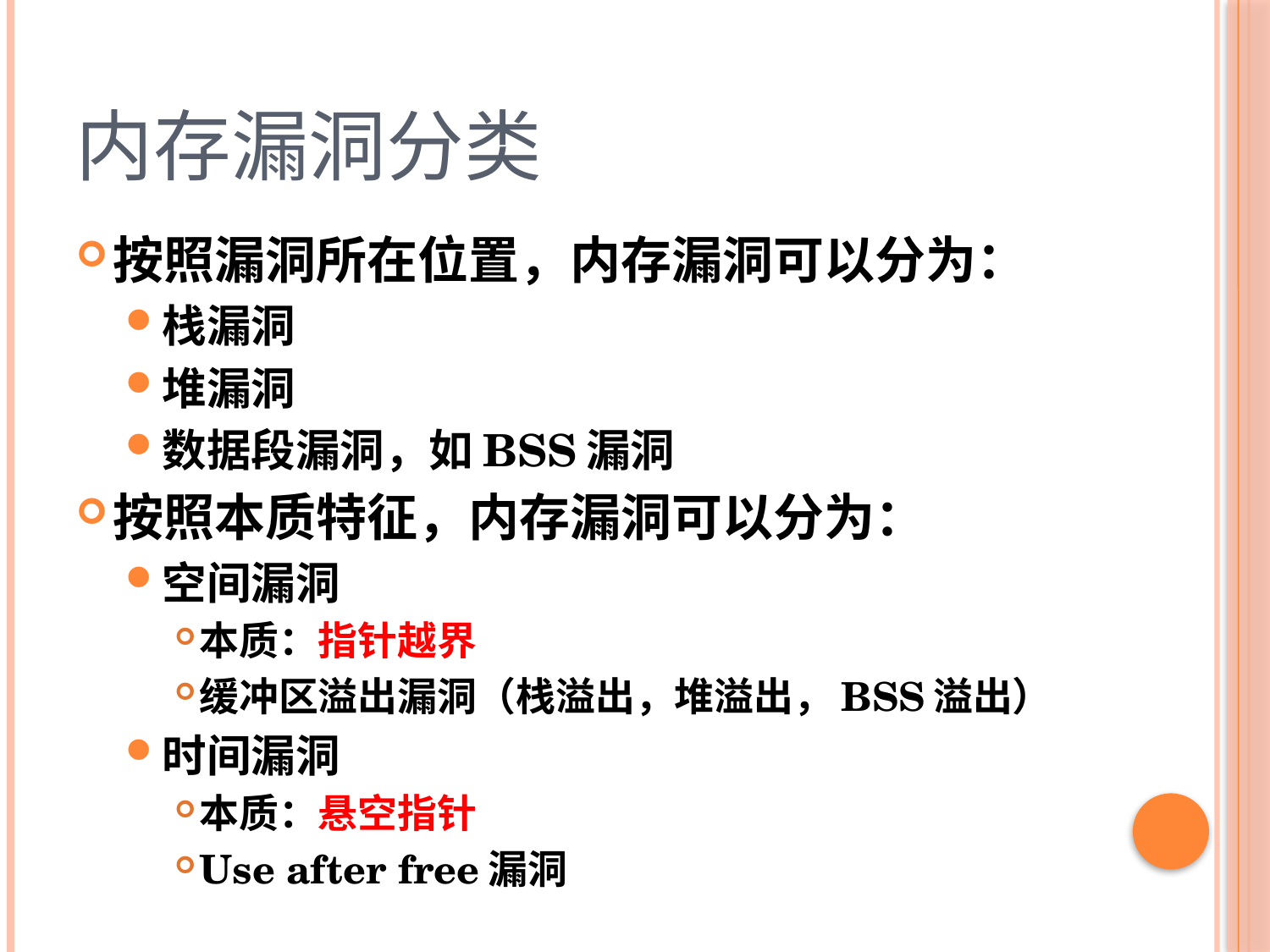

# 内存漏洞分类
按照漏洞所在位置，内存漏洞可以分为：
栈漏洞
堆漏洞
数据段漏洞，如BSS漏洞
按照本质特征，内存漏洞可以分为：
空间漏洞
本质：指针越界
缓冲区溢出漏洞（栈溢出，堆溢出，BSS溢出）
时间漏洞
本质：悬空指针
Use after free漏洞